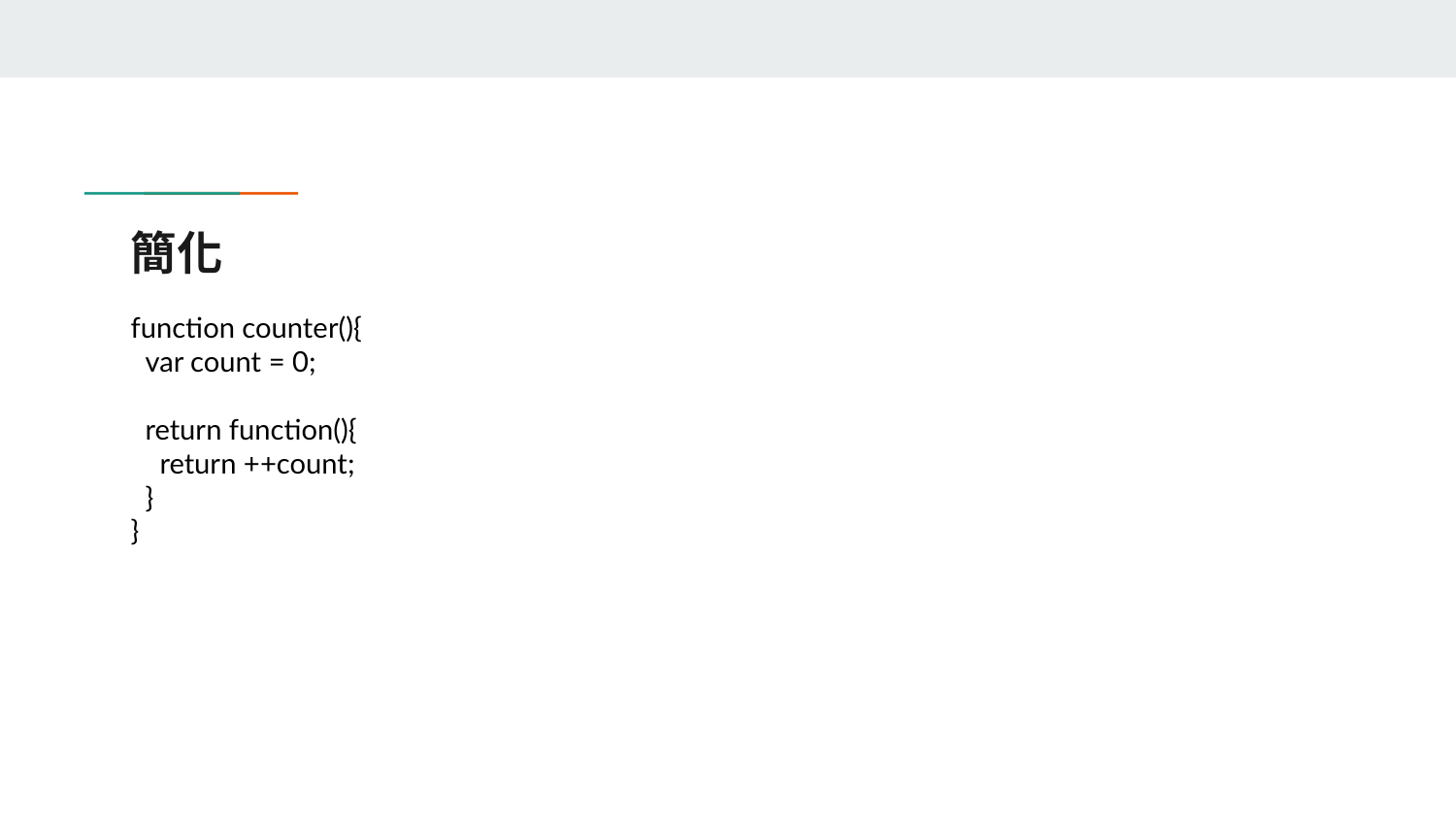

# 簡化
function counter(){
  var count = 0;

  return function(){
    return ++count;
  }
}